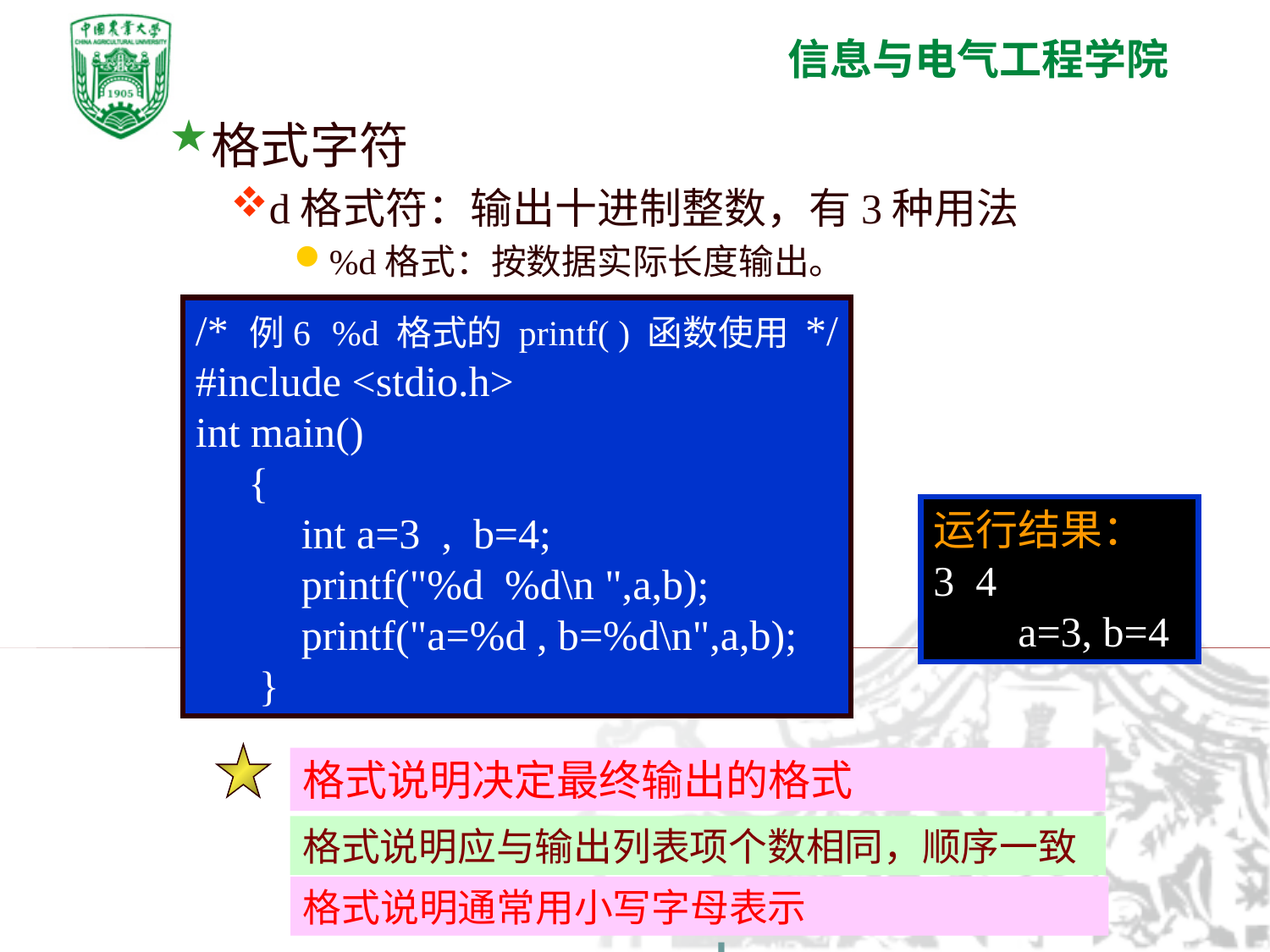

格式字符
d格式符：输出十进制整数，有3种用法
%d格式：按数据实际长度输出。
/* 例6  %d 格式的 printf( ) 函数使用 */
#include <stdio.h>
int main()
     {
          int a=3  ,  b=4;
          printf("%d  %d\n ",a,b);
          printf("a=%d , b=%d\n",a,b);
      }
运行结果：
3  4                          a=3, b=4

格式说明决定最终输出的格式
格式说明应与输出列表项个数相同，顺序一致
格式说明通常用小写字母表示